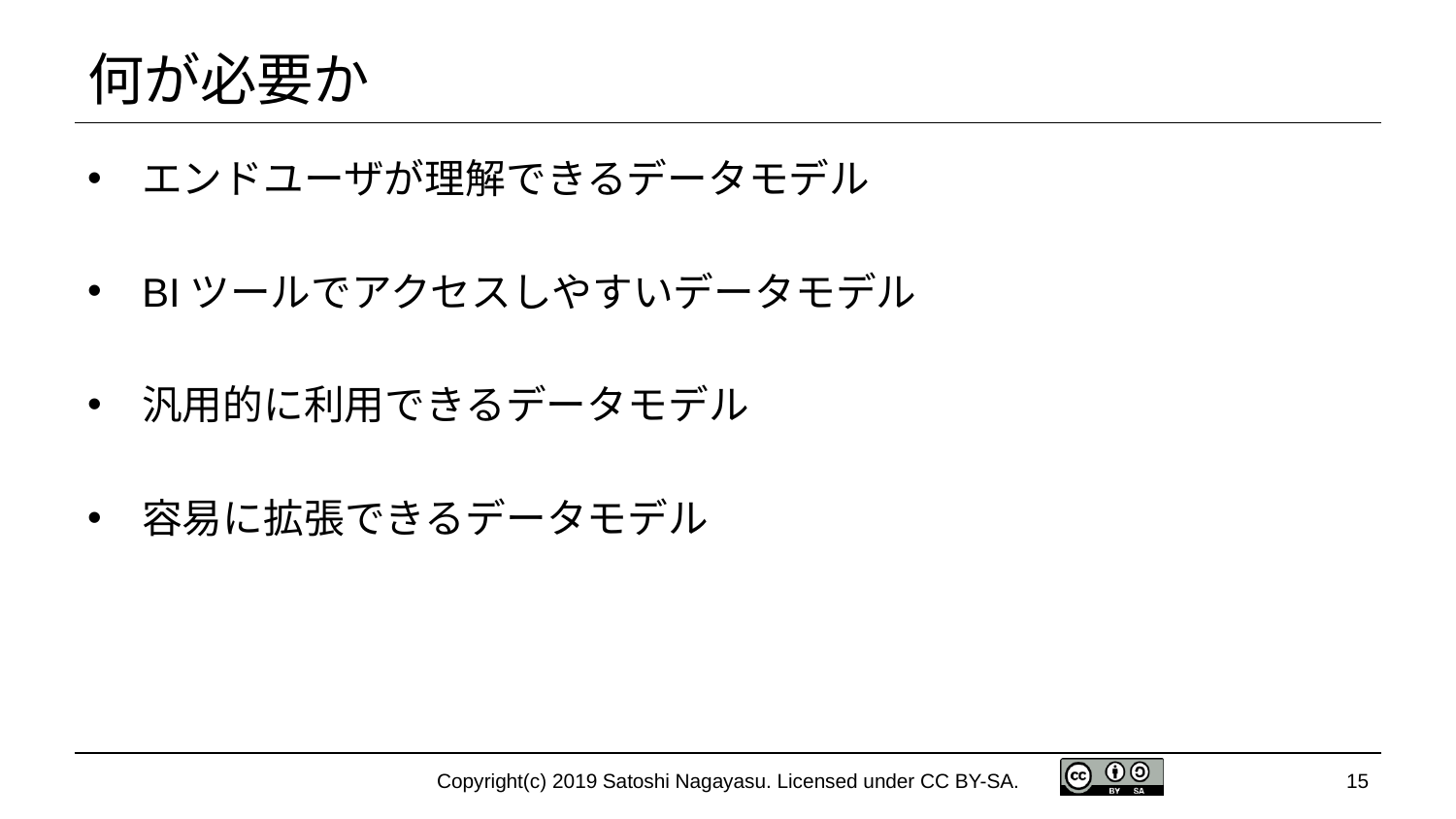

# 何が必要か
エンドユーザが理解できるデータモデル

BIツールでアクセスしやすいデータモデル

汎用的に利用できるデータモデル

容易に拡張できるデータモデル

Copyright(c) 2019 Satoshi Nagayasu. Licensed under CC BY-SA.
15